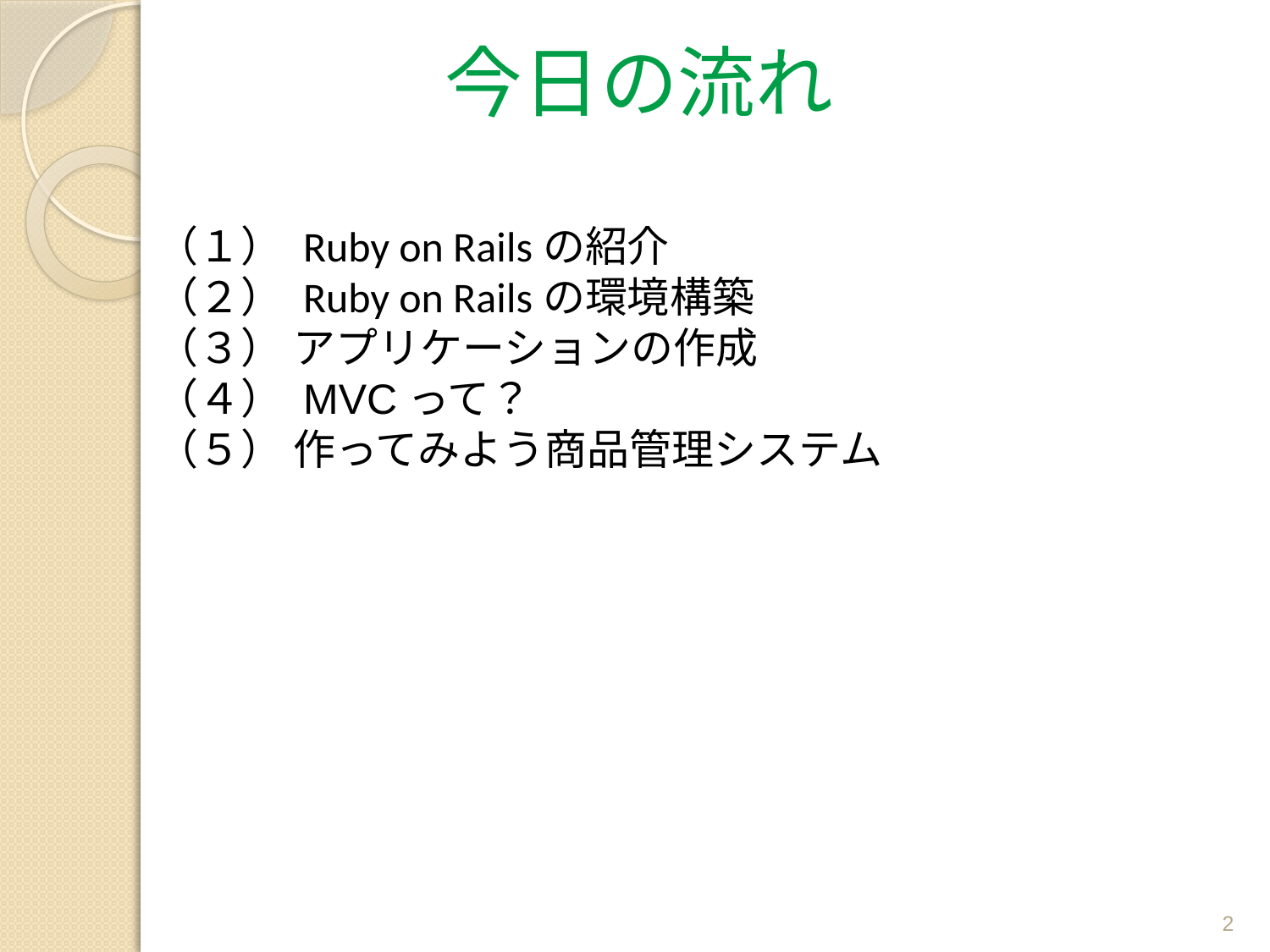

今日の流れ
（１） Ruby on Railsの紹介
（２） Ruby on Railsの環境構築
（３） アプリケーションの作成
（４） MVCって？
（５） 作ってみよう商品管理システム
2